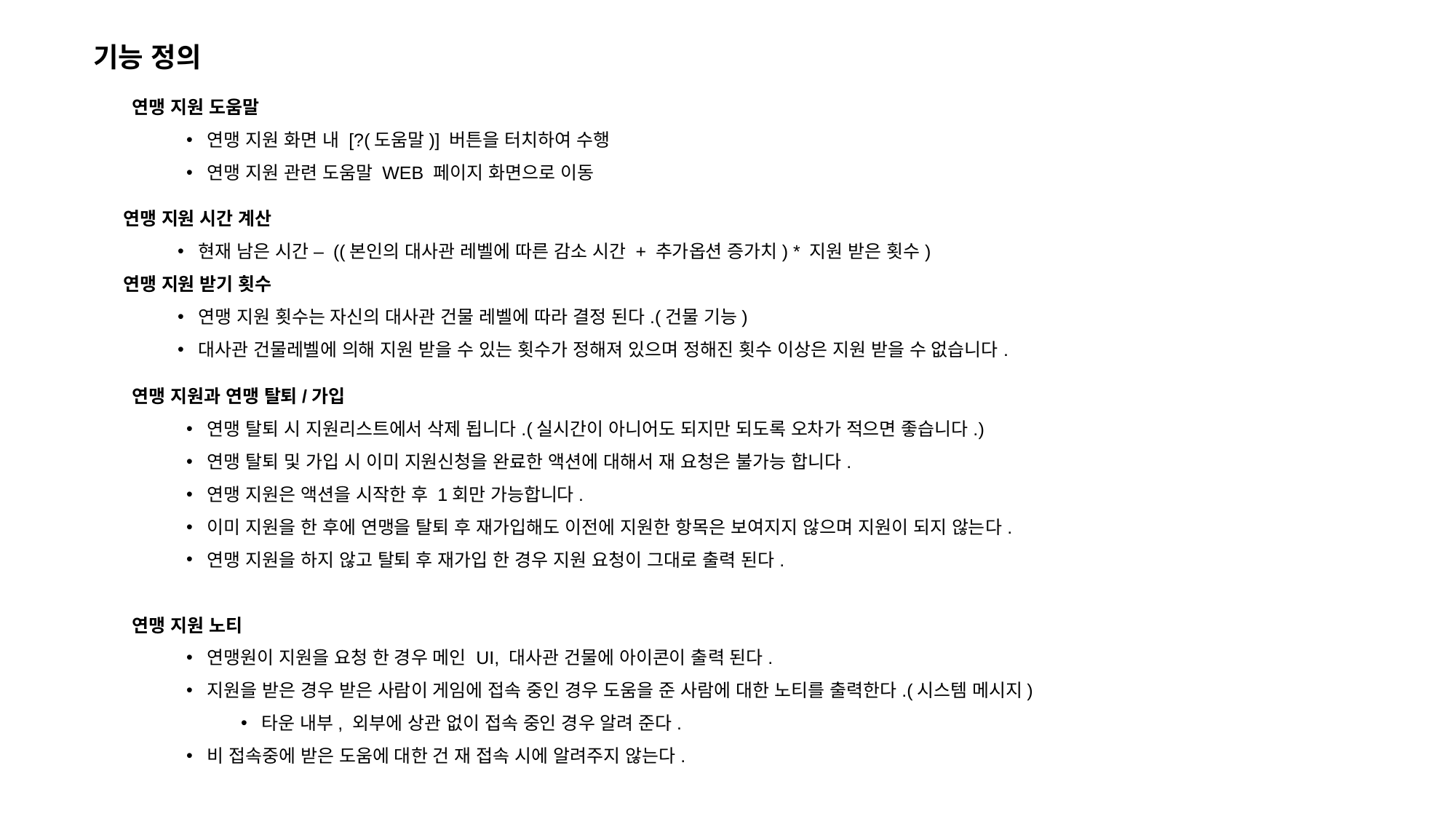

기능 정의
연맹 지원 도움말
연맹 지원 화면 내 [?(도움말)] 버튼을 터치하여 수행
연맹 지원 관련 도움말 WEB 페이지 화면으로 이동
연맹 지원 시간 계산
현재 남은 시간 – ((본인의 대사관 레벨에 따른 감소 시간 + 추가옵션 증가치) * 지원 받은 횟수)
연맹 지원 받기 횟수
연맹 지원 횟수는 자신의 대사관 건물 레벨에 따라 결정 된다.(건물 기능)
대사관 건물레벨에 의해 지원 받을 수 있는 횟수가 정해져 있으며 정해진 횟수 이상은 지원 받을 수 없습니다.
연맹 지원과 연맹 탈퇴/가입
연맹 탈퇴 시 지원리스트에서 삭제 됩니다.(실시간이 아니어도 되지만 되도록 오차가 적으면 좋습니다.)
연맹 탈퇴 및 가입 시 이미 지원신청을 완료한 액션에 대해서 재 요청은 불가능 합니다.
연맹 지원은 액션을 시작한 후 1회만 가능합니다.
이미 지원을 한 후에 연맹을 탈퇴 후 재가입해도 이전에 지원한 항목은 보여지지 않으며 지원이 되지 않는다.
연맹 지원을 하지 않고 탈퇴 후 재가입 한 경우 지원 요청이 그대로 출력 된다.

연맹 지원 노티
연맹원이 지원을 요청 한 경우 메인 UI, 대사관 건물에 아이콘이 출력 된다.
지원을 받은 경우 받은 사람이 게임에 접속 중인 경우 도움을 준 사람에 대한 노티를 출력한다.(시스템 메시지)
타운 내부, 외부에 상관 없이 접속 중인 경우 알려 준다.
비 접속중에 받은 도움에 대한 건 재 접속 시에 알려주지 않는다.